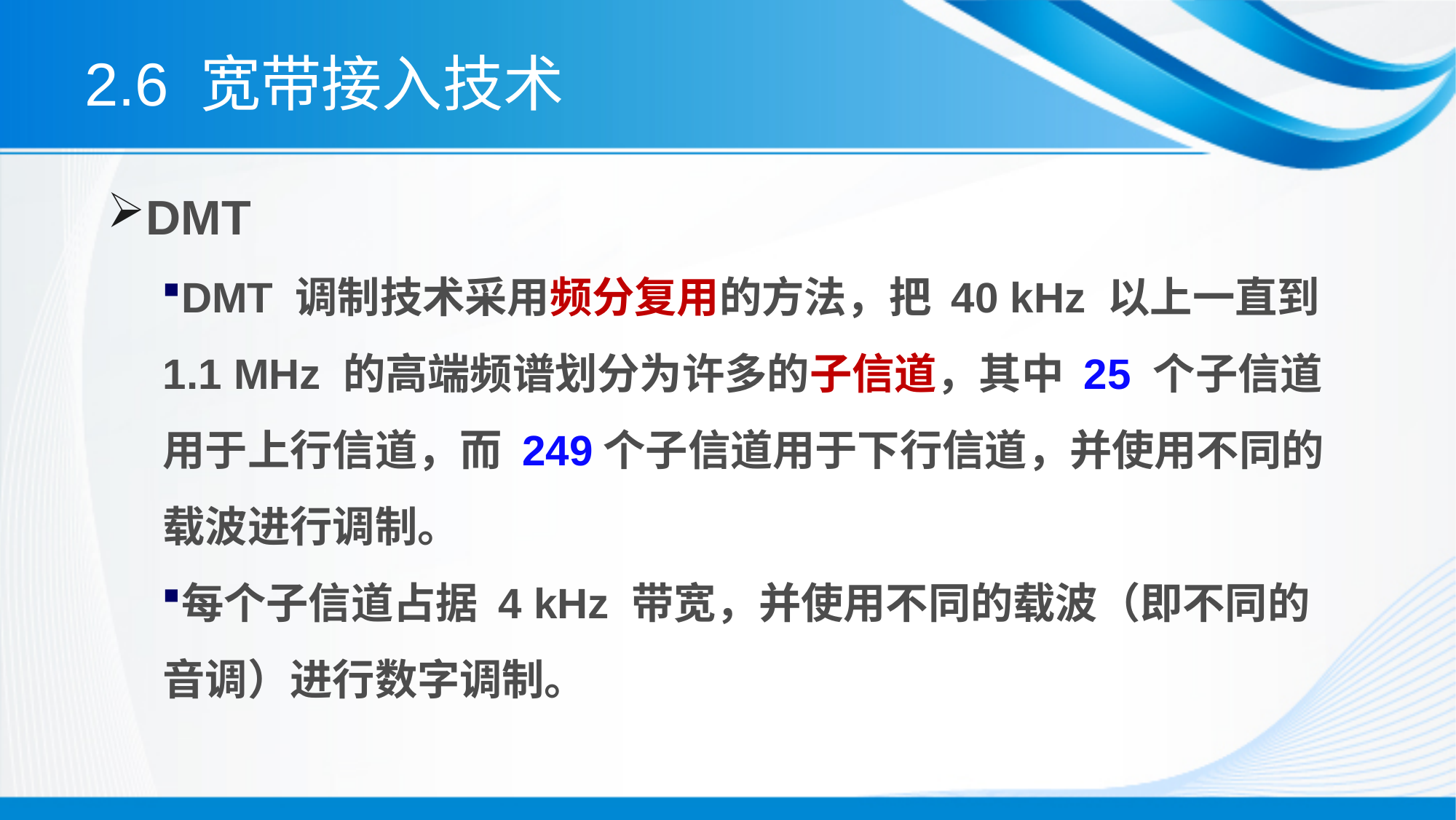

# 2.6 宽带接入技术
DMT
DMT 调制技术采用频分复用的方法，把 40 kHz 以上一直到 1.1 MHz 的高端频谱划分为许多的子信道，其中 25 个子信道用于上行信道，而 249个子信道用于下行信道，并使用不同的载波进行调制。
每个子信道占据 4 kHz 带宽，并使用不同的载波（即不同的音调）进行数字调制。